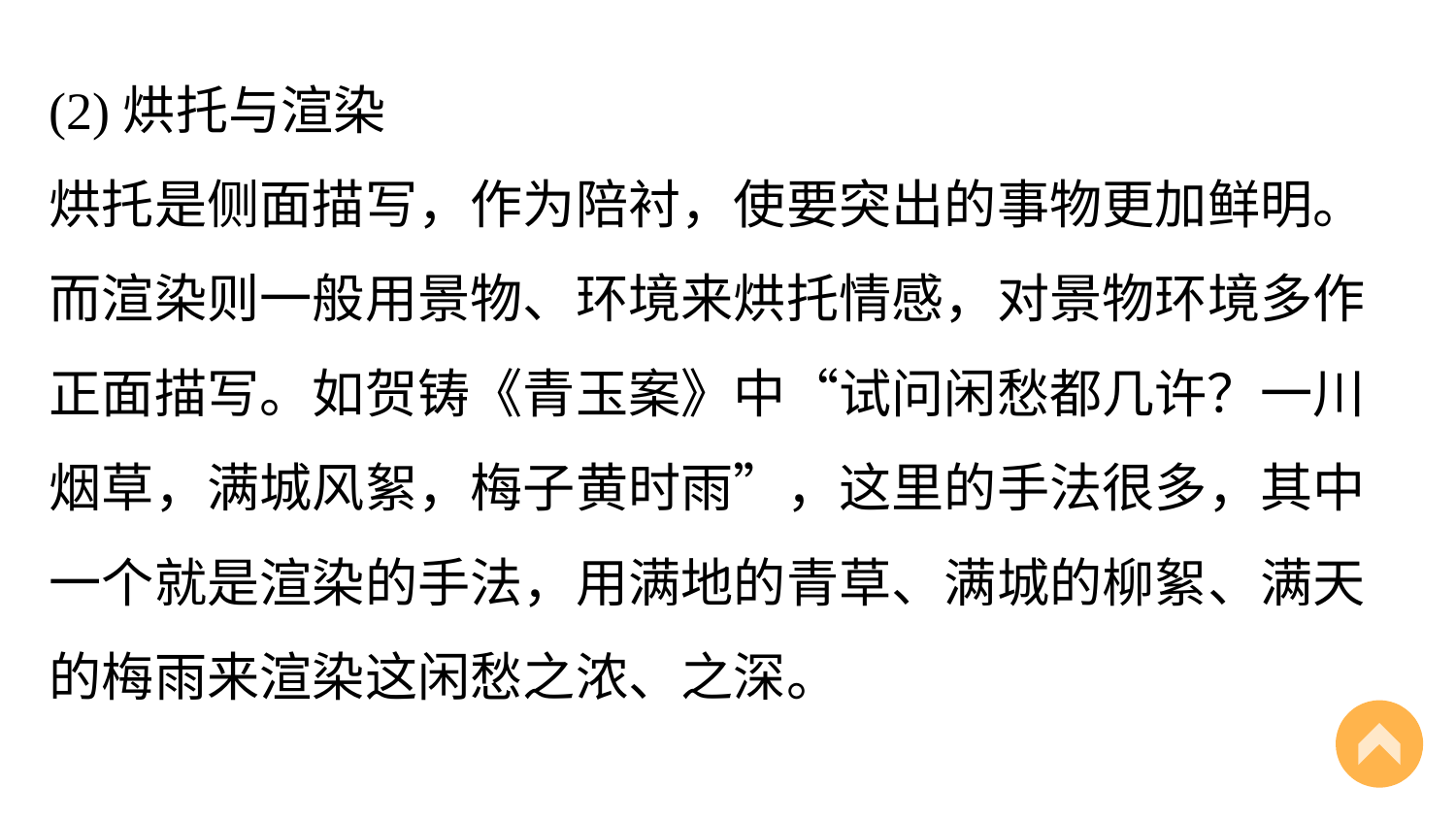

(2)烘托与渲染
烘托是侧面描写，作为陪衬，使要突出的事物更加鲜明。而渲染则一般用景物、环境来烘托情感，对景物环境多作正面描写。如贺铸《青玉案》中“试问闲愁都几许？一川烟草，满城风絮，梅子黄时雨”，这里的手法很多，其中一个就是渲染的手法，用满地的青草、满城的柳絮、满天的梅雨来渲染这闲愁之浓、之深。